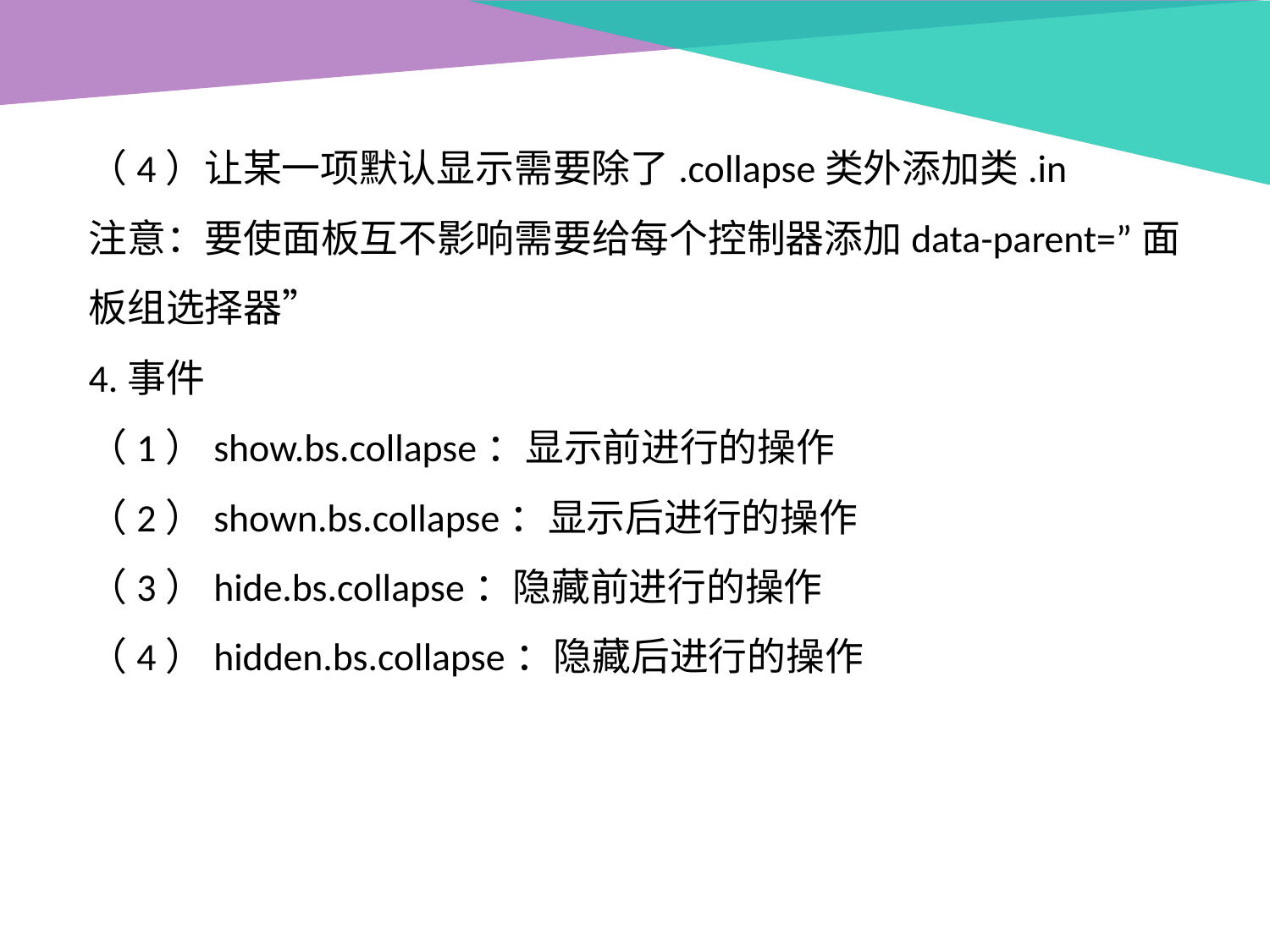

（4）让某一项默认显示需要除了.collapse类外添加类.in
注意：要使面板互不影响需要给每个控制器添加data-parent=”面板组选择器”
4.事件
（1）show.bs.collapse：显示前进行的操作
（2）shown.bs.collapse：显示后进行的操作
（3）hide.bs.collapse：隐藏前进行的操作
（4）hidden.bs.collapse：隐藏后进行的操作